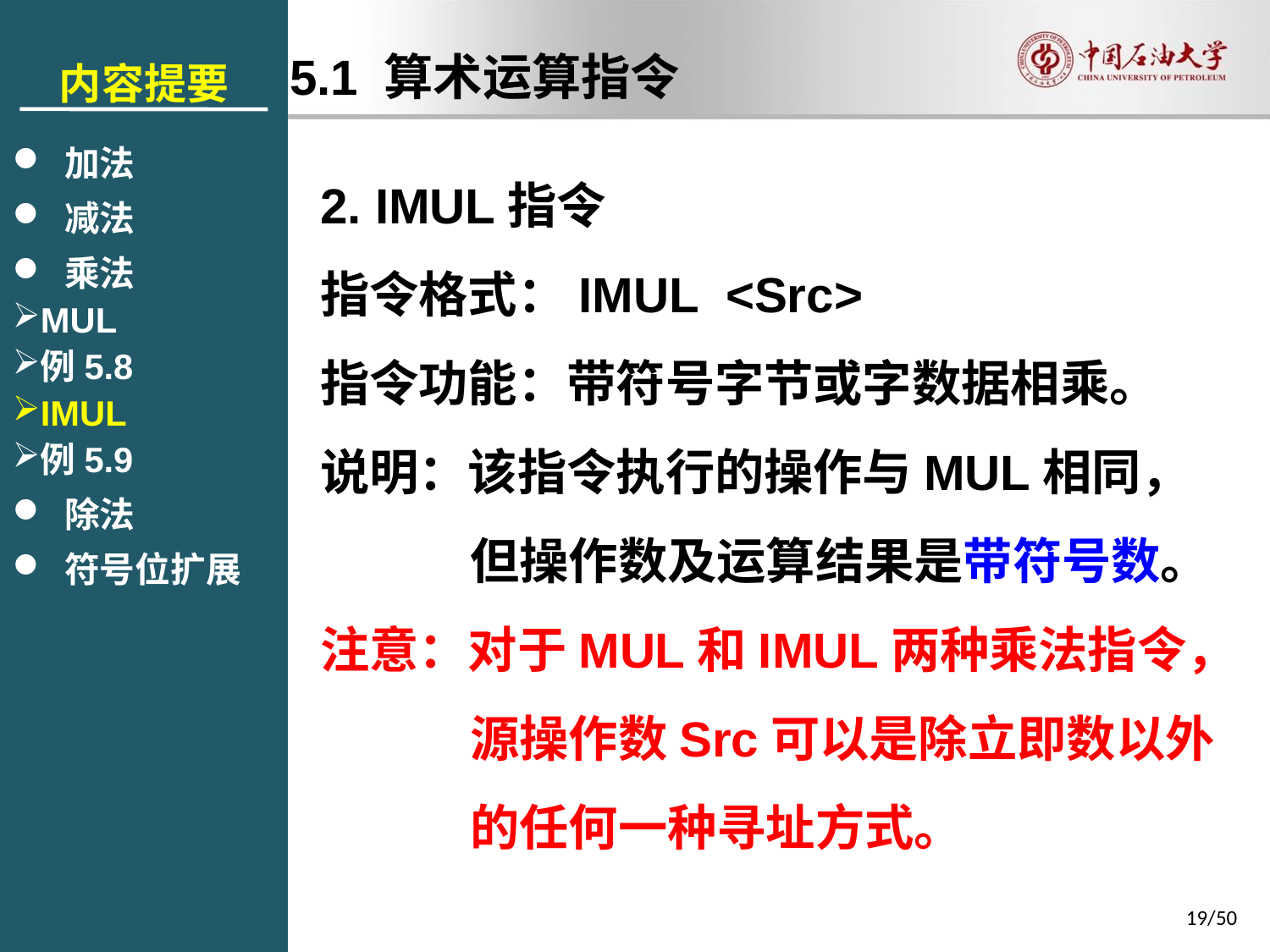

内容提要
 加法
 减法
 乘法
MUL
例5.8
IMUL
例5.9
 除法
 符号位扩展
5.1 算术运算指令
2. IMUL指令
指令格式：IMUL  <Src>
指令功能：带符号字节或字数据相乘。
说明：该指令执行的操作与MUL相同，但操作数及运算结果是带符号数。
注意：对于MUL和IMUL两种乘法指令，源操作数Src可以是除立即数以外的任何一种寻址方式。

19/50